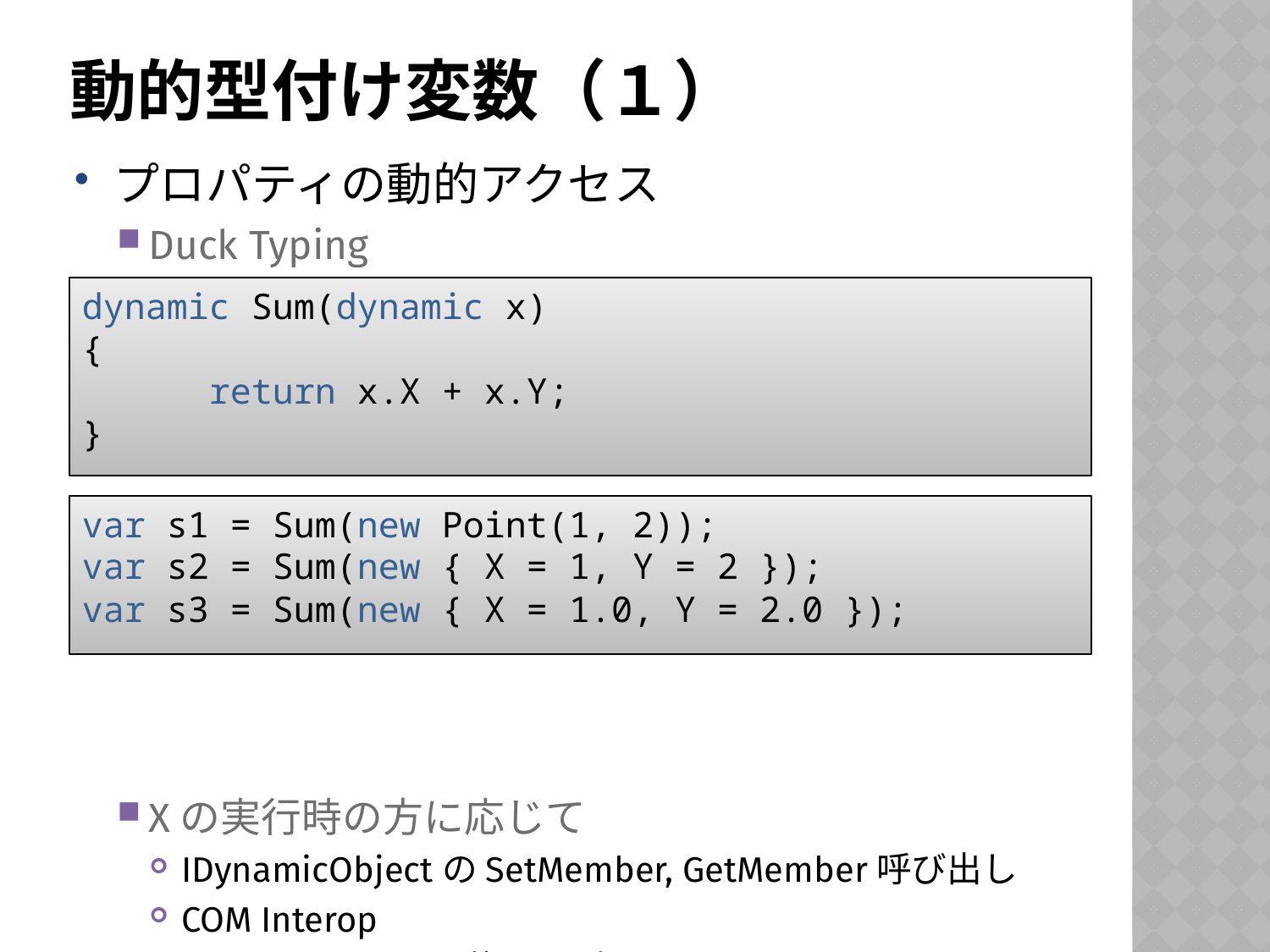

# 動的型付け変数（１）
プロパティの動的アクセス
Duck Typing

Xの実行時の方に応じて
IDynamicObjectのSetMember, GetMember呼び出し
COM Interop
リフレクションを使ったプロパティアクセス
dynamic Sum(dynamic x)
{
	return x.X + x.Y;
}
var s1 = Sum(new Point(1, 2));
var s2 = Sum(new { X = 1, Y = 2 });
var s3 = Sum(new { X = 1.0, Y = 2.0 });